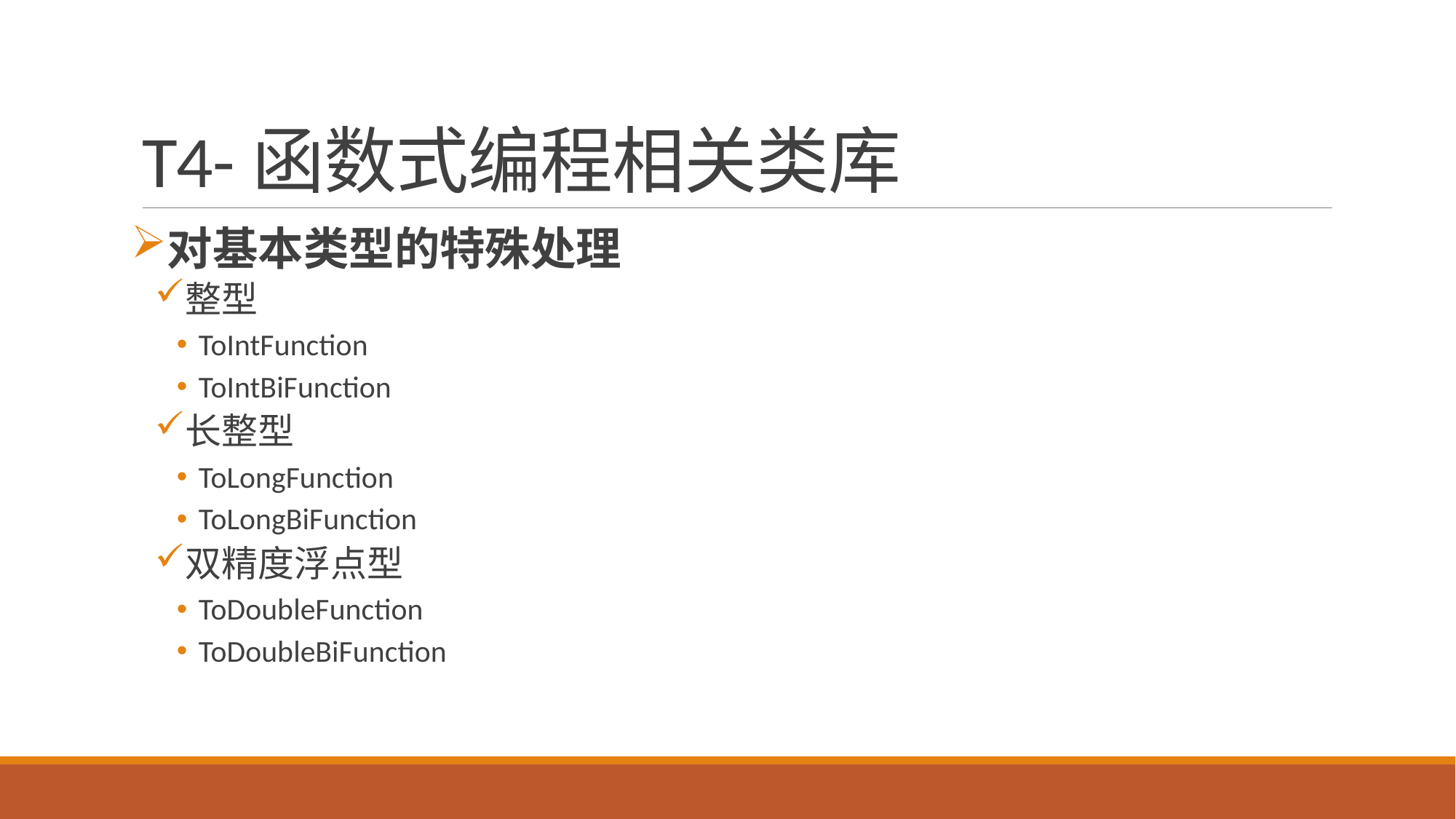

# T4-函数式编程相关类库
对基本类型的特殊处理
整型
ToIntFunction
ToIntBiFunction
长整型
ToLongFunction
ToLongBiFunction
双精度浮点型
ToDoubleFunction
ToDoubleBiFunction